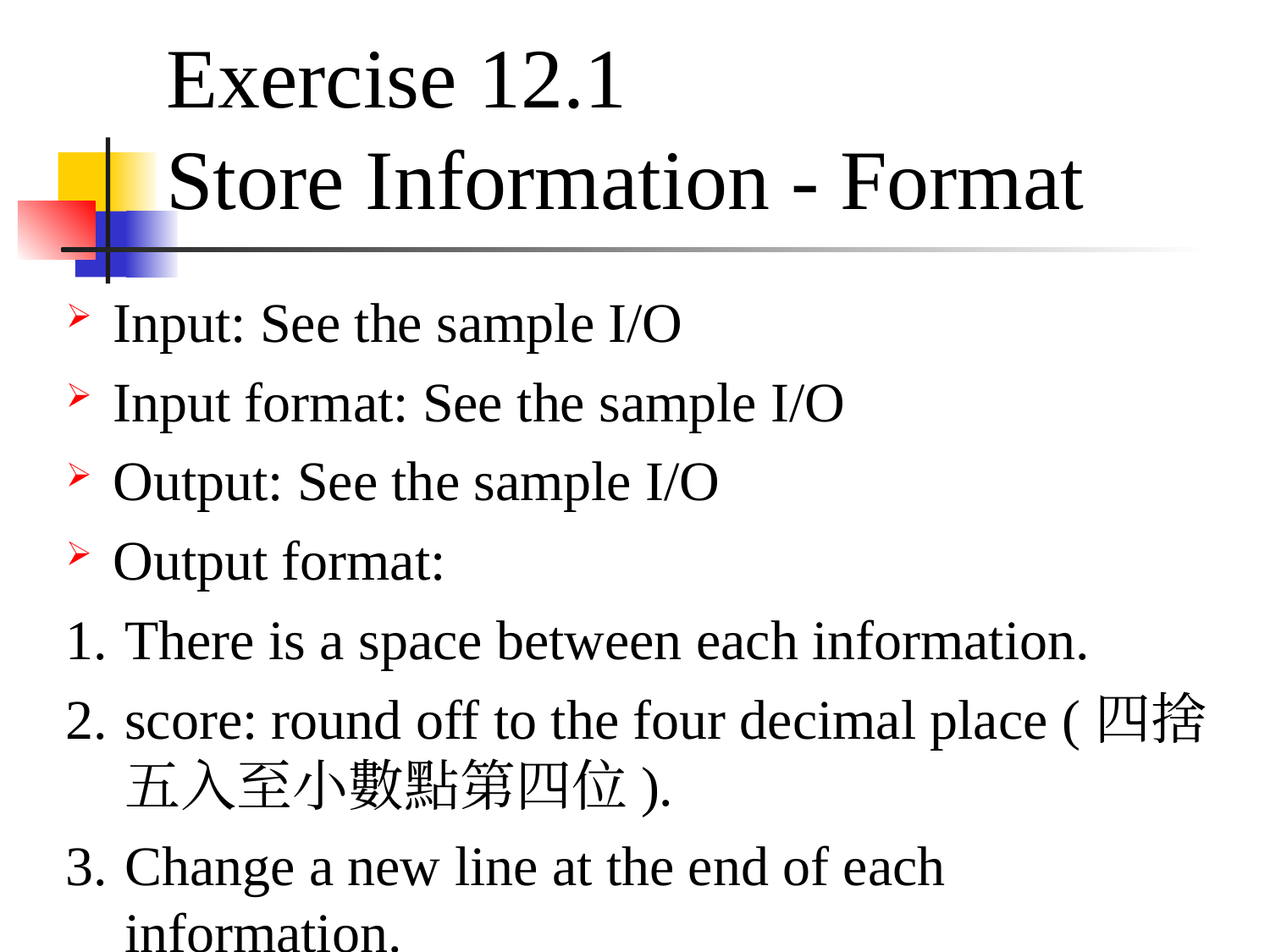

# Exercise 12.1
Store Information - Format
Input: See the sample I/O
Input format: See the sample I/O
Output: See the sample I/O
Output format:
There is a space between each information.
score: round off to the four decimal place (四捨五入至小數點第四位).
Change a new line at the end of each information.
4